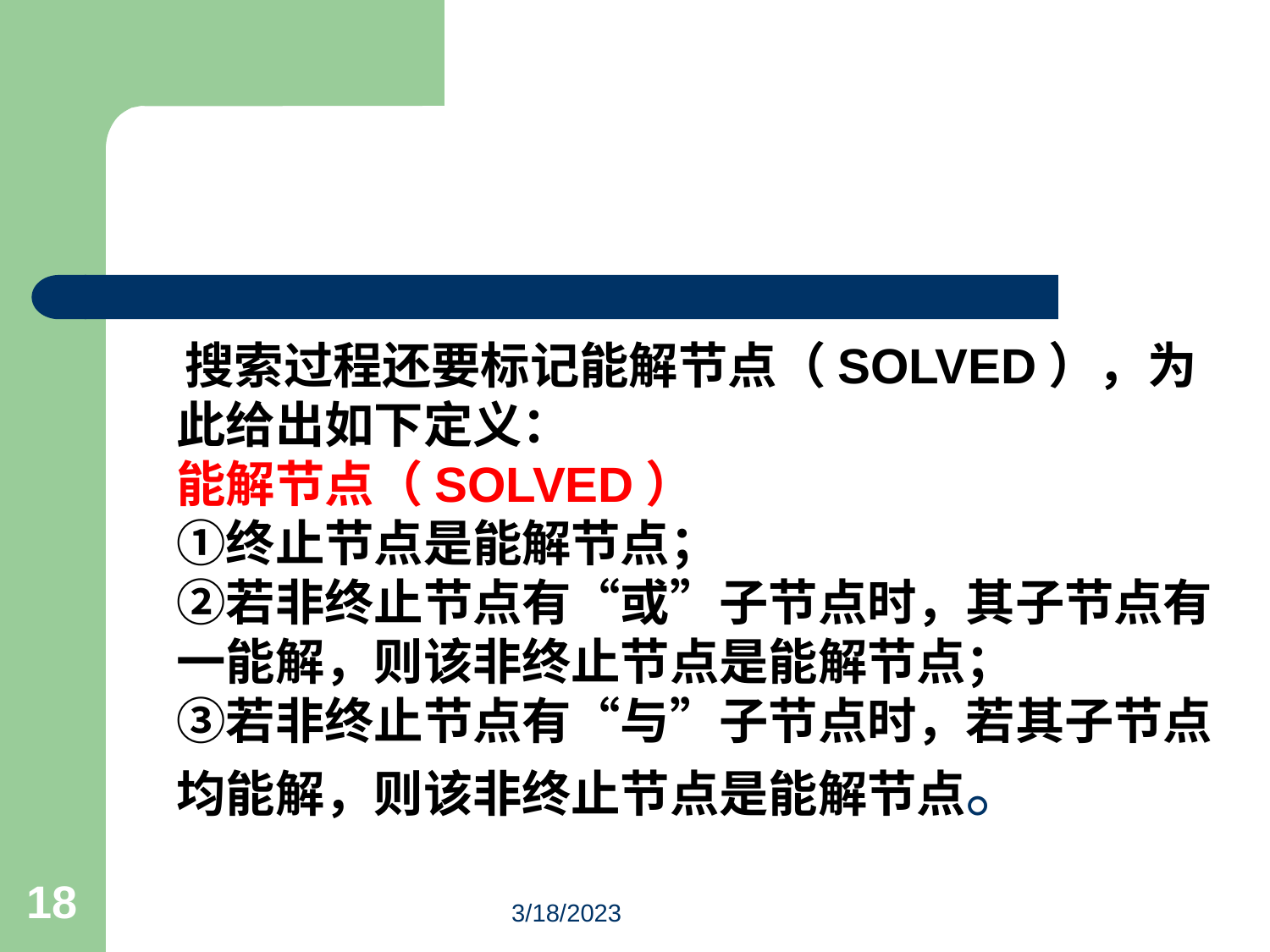

#
    搜索过程还要标记能解节点（SOLVED），为此给出如下定义：
能解节点（SOLVED）
①终止节点是能解节点；
②若非终止节点有“或”子节点时，其子节点有一能解，则该非终止节点是能解节点；
③若非终止节点有“与”子节点时，若其子节点均能解，则该非终止节点是能解节点。

18
3/18/2023